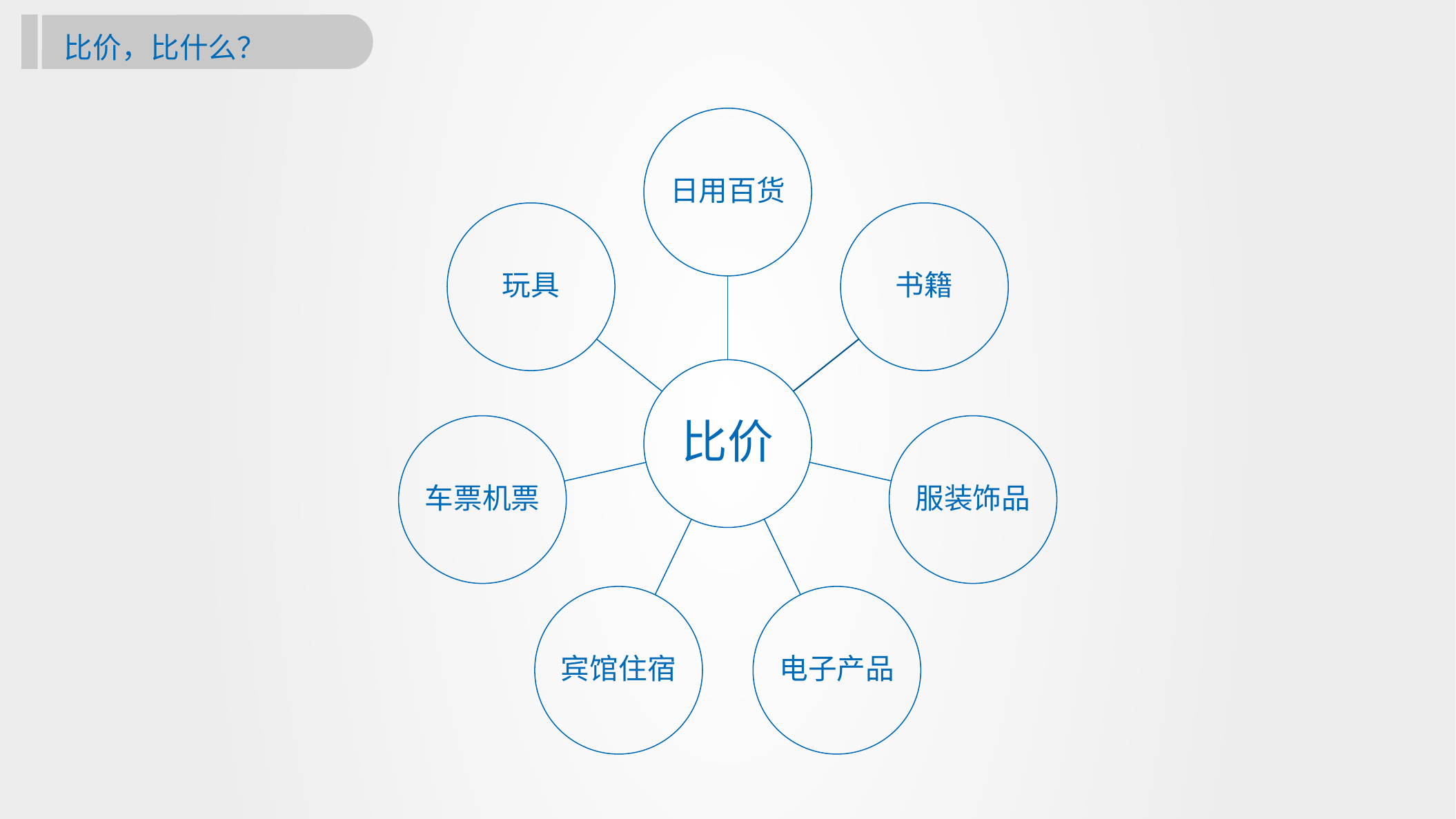

比价，比什么？
比价

日用百货

书籍

服装饰品

电子产品

宾馆住宿

车票机票

玩具